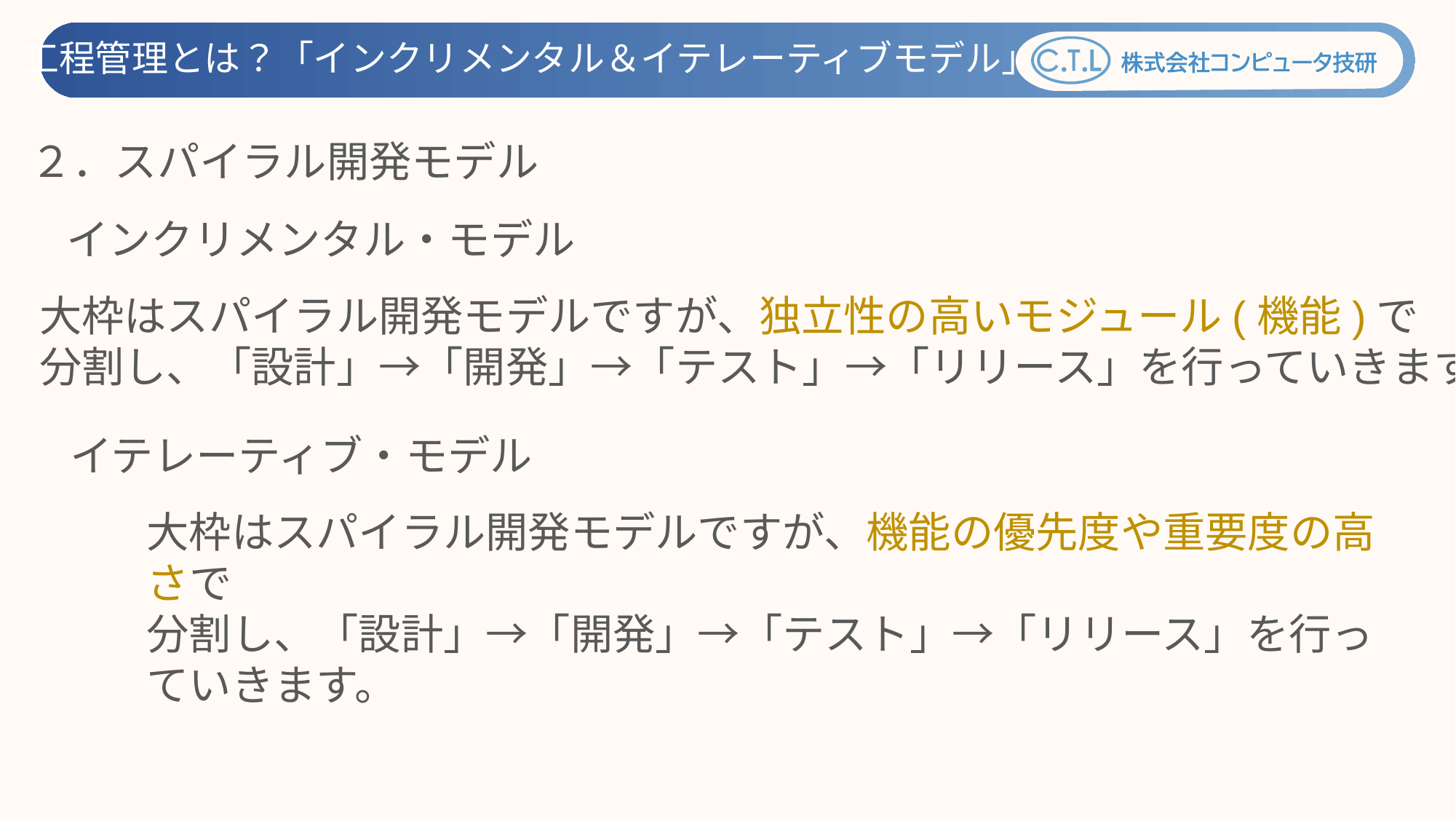

工程管理とは？「インクリメンタル＆イテレーティブモデル」
２．スパイラル開発モデル
インクリメンタル・モデル
大枠はスパイラル開発モデルですが、独立性の高いモジュール(機能)で
分割し、「設計」→「開発」→「テスト」→「リリース」を行っていきます。
イテレーティブ・モデル
大枠はスパイラル開発モデルですが、機能の優先度や重要度の高さで
分割し、「設計」→「開発」→「テスト」→「リリース」を行っていきます。